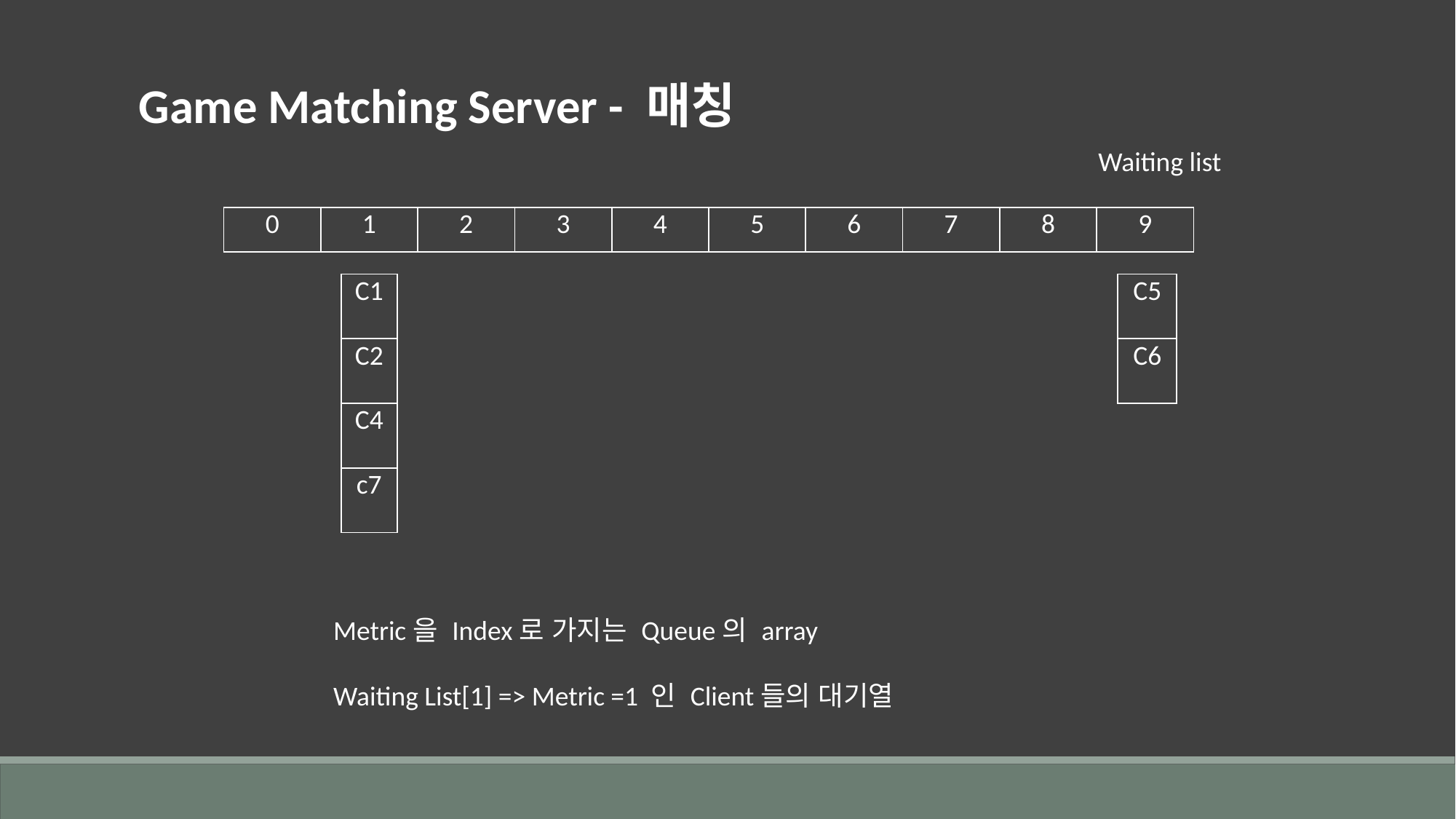

Game Matching Server - 매칭
Waiting list
| 0 | 1 | 2 | 3 | 4 | 5 | 6 | 7 | 8 | 9 |
| --- | --- | --- | --- | --- | --- | --- | --- | --- | --- |
| C1 |
| --- |
| C2 |
| C4 |
| c7 |
| C5 |
| --- |
| C6 |
Metric을 Index로 가지는 Queue의 array

Waiting List[1] => Metric =1 인 Client들의 대기열